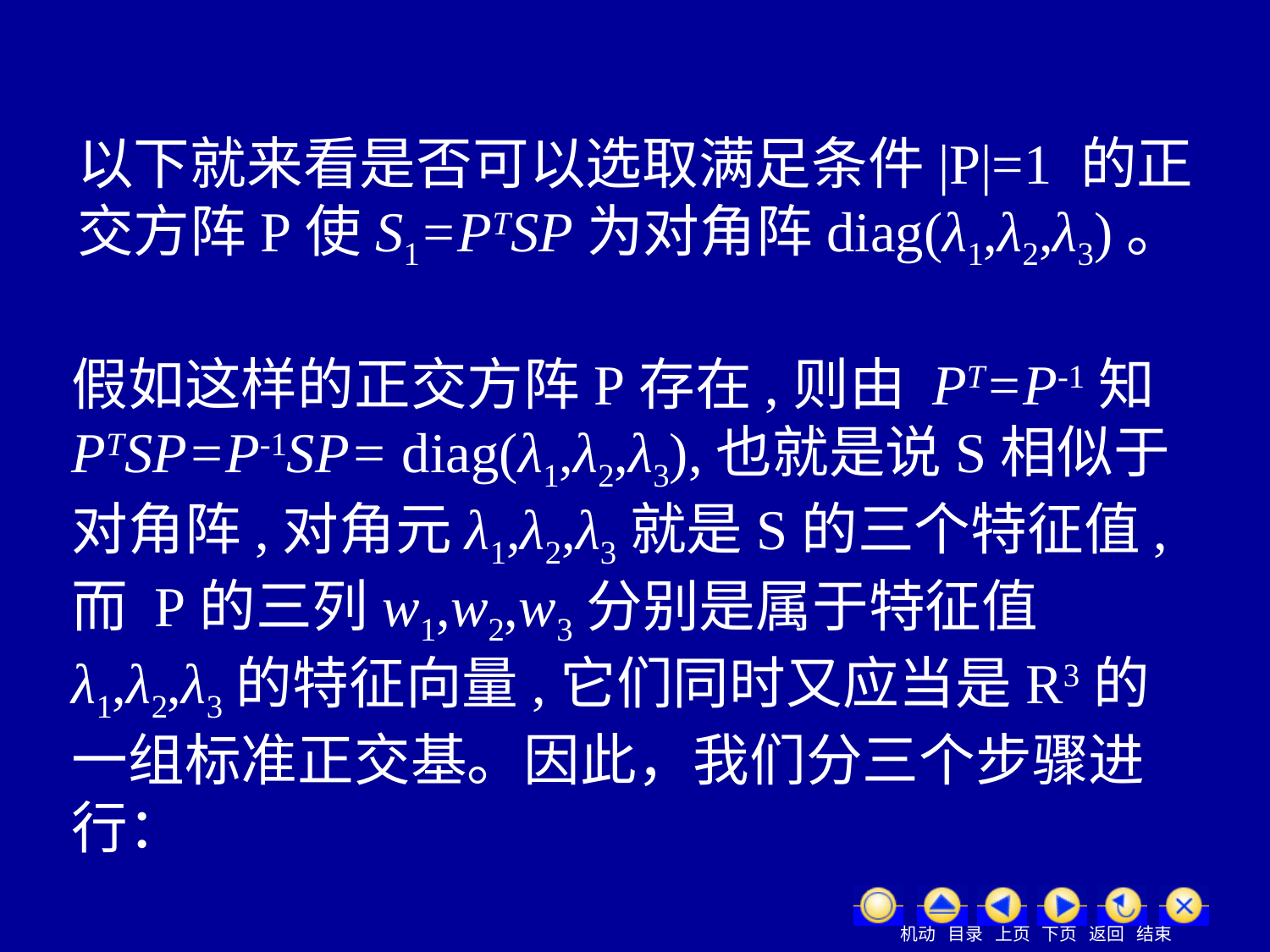

以下就来看是否可以选取满足条件|P|=1 的正交方阵P使S1=PTSP为对角阵diag(λ1,λ2,λ3)。
假如这样的正交方阵P存在,则由 PT=P-1知PTSP=P-1SP= diag(λ1,λ2,λ3),也就是说S相似于对角阵,对角元λ1,λ2,λ3就是S的三个特征值,而 P的三列w1,w2,w3分别是属于特征值λ1,λ2,λ3的特征向量,它们同时又应当是R3的一组标准正交基。因此，我们分三个步骤进行：